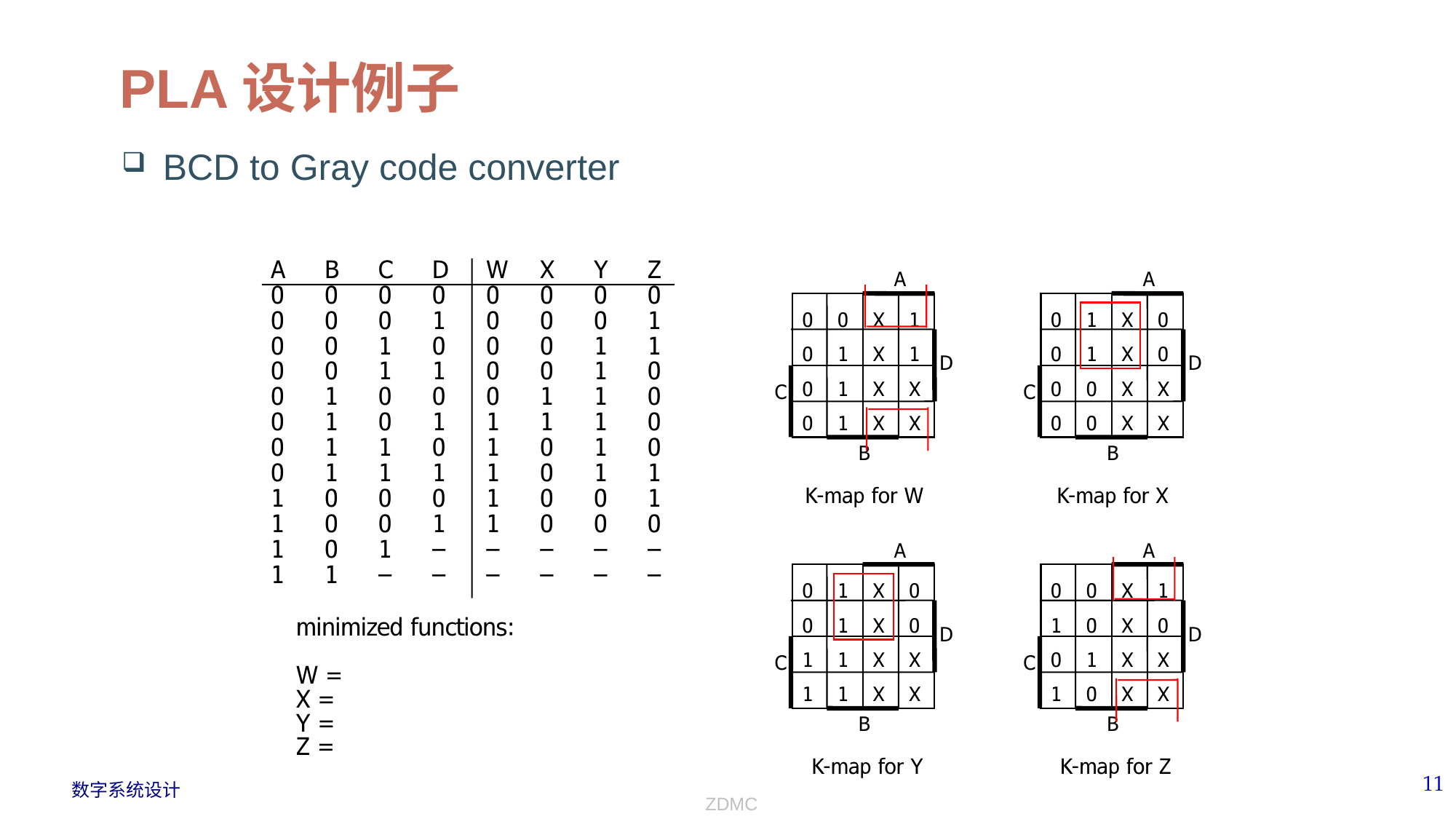

# PLA设计例子
BCD to Gray code converter
A	B	C	D	W	X	Y	Z
0	0	0	0	0	0	0	0
0	0	0	1	0	0	0	1
0	0	1	0	0	0	1	1
0	0	1	1	0	0	1	0
0	1	0	0	0	1	1	0
0	1	0	1	1	1	1	0
0	1	1	0	1	0	1	0
0	1	1	1	1	0	1	1
1	0	0	0	1	0	0	1
1	0	0	1	1	0	0	0
1	0	1	–	–	–	–	–
1	1	–	–	–	–	–	–

A
A

0    0    X    1
0    1    X    1
0    1    X    X
0    1    X    X

0    1    X    0
0    1    X    0
0    0    X    X
0    0    X    X

D
D

C
C

B
B
K-map for W
K-map for X
A
A

0    1    X    0
0    1    X    0
1    1    X    X
1    1    X    X

0    0    X    1
1    0    X    0
0    1    X    X
1    0    X    X

minimized functions:

W =
X =
Y =
Z =
D
D

C
C

B
B
K-map for Y
K-map for Z
ZDMC
11